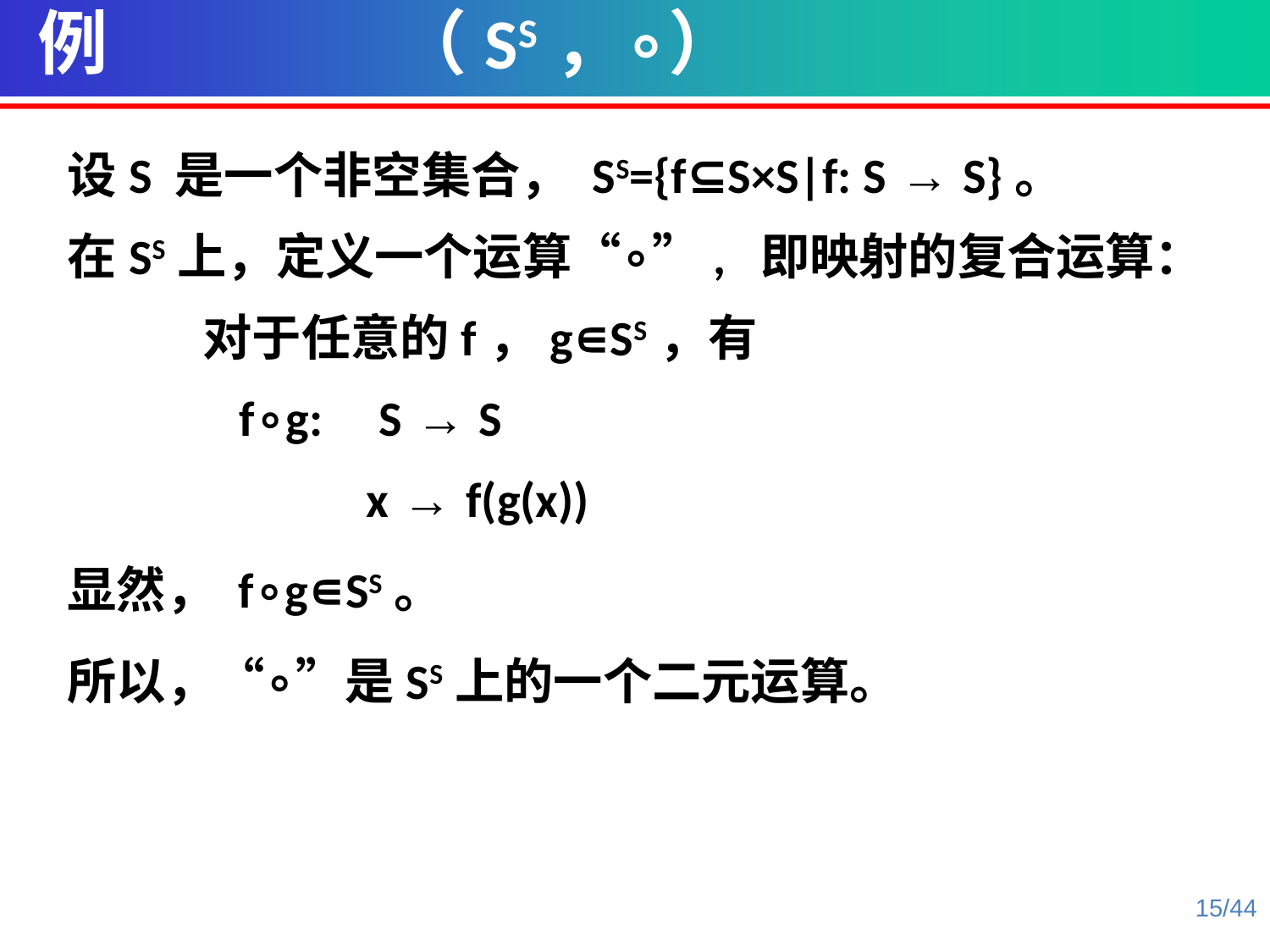

例                  （SS，∘）
设S 是一个非空集合， SS={f⊆S×S|f: S → S}。
在SS上，定义一个运算“∘”,  即映射的复合运算：
           对于任意的f，g∊SS，有
	    f∘g:     S → S
		    x → f(g(x))
显然， f∘g∊SS。
所以，“∘”是SS上的一个二元运算。
15/44